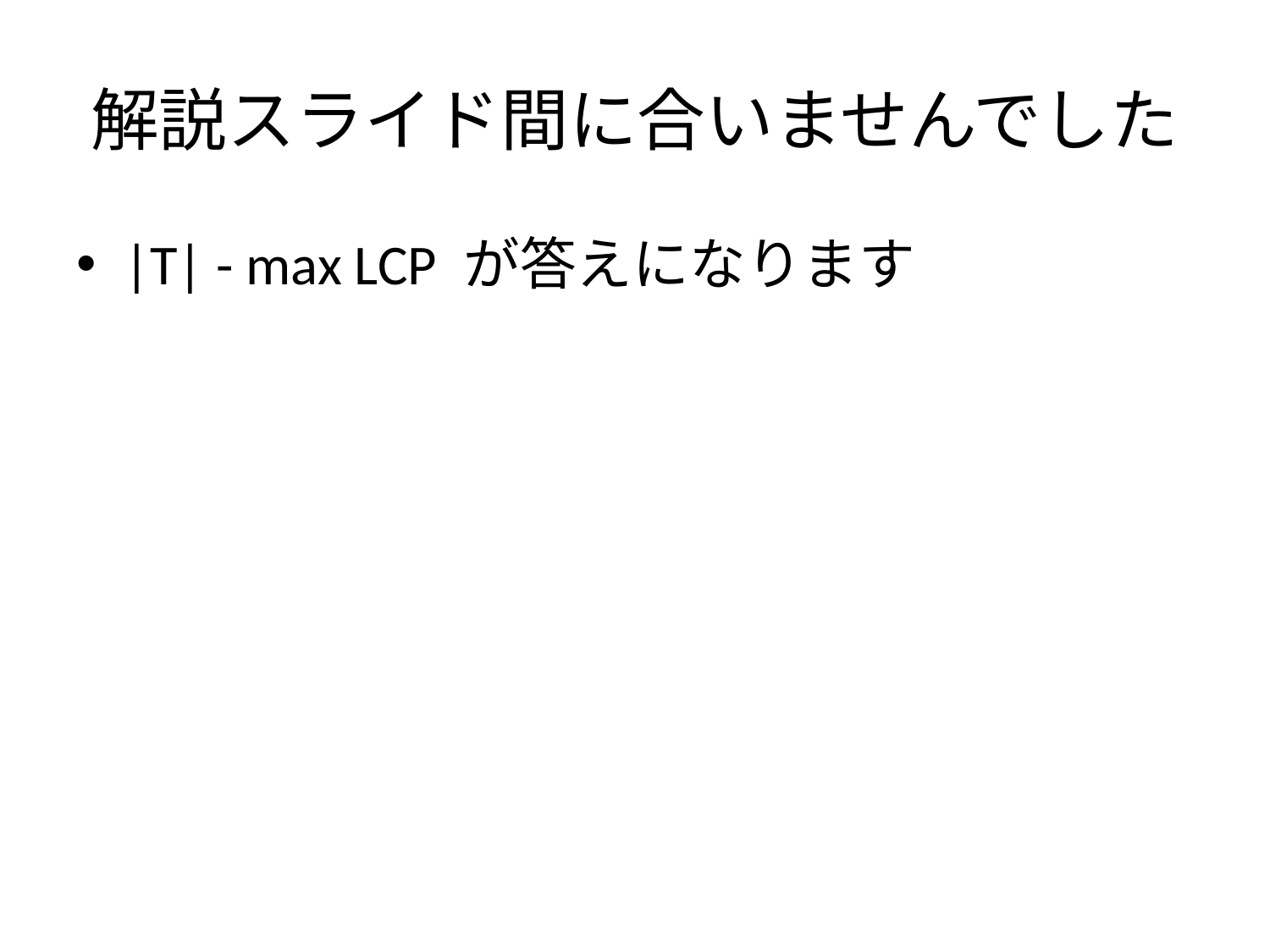

# 解説スライド間に合いませんでした
|T| - max LCP が答えになります